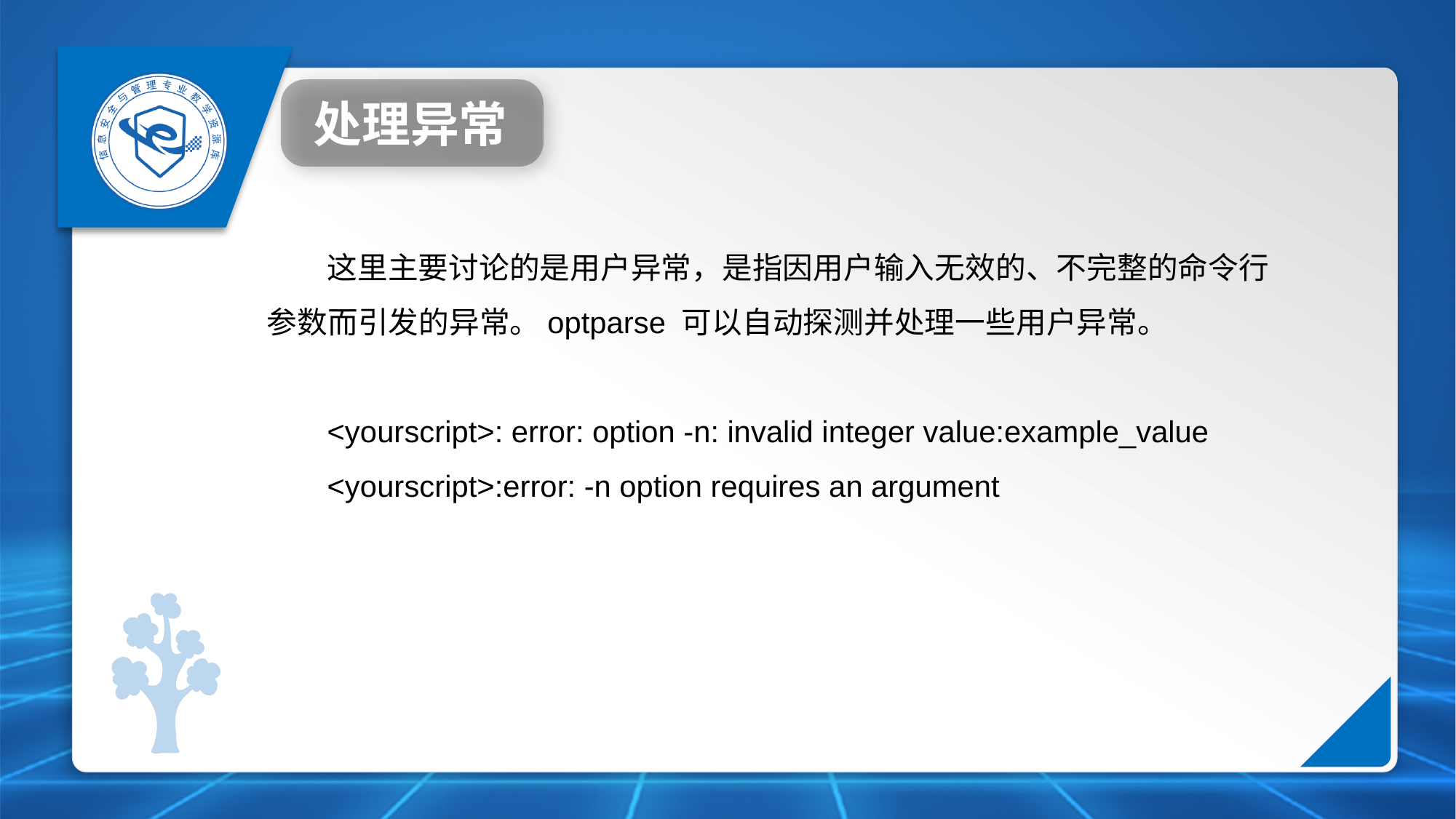

处理异常
这里主要讨论的是用户异常，是指因用户输入无效的、不完整的命令行参数而引发的异常。optparse 可以自动探测并处理一些用户异常。

<yourscript>: error: option -n: invalid integer value:example_value
<yourscript>:error: -n option requires an argument